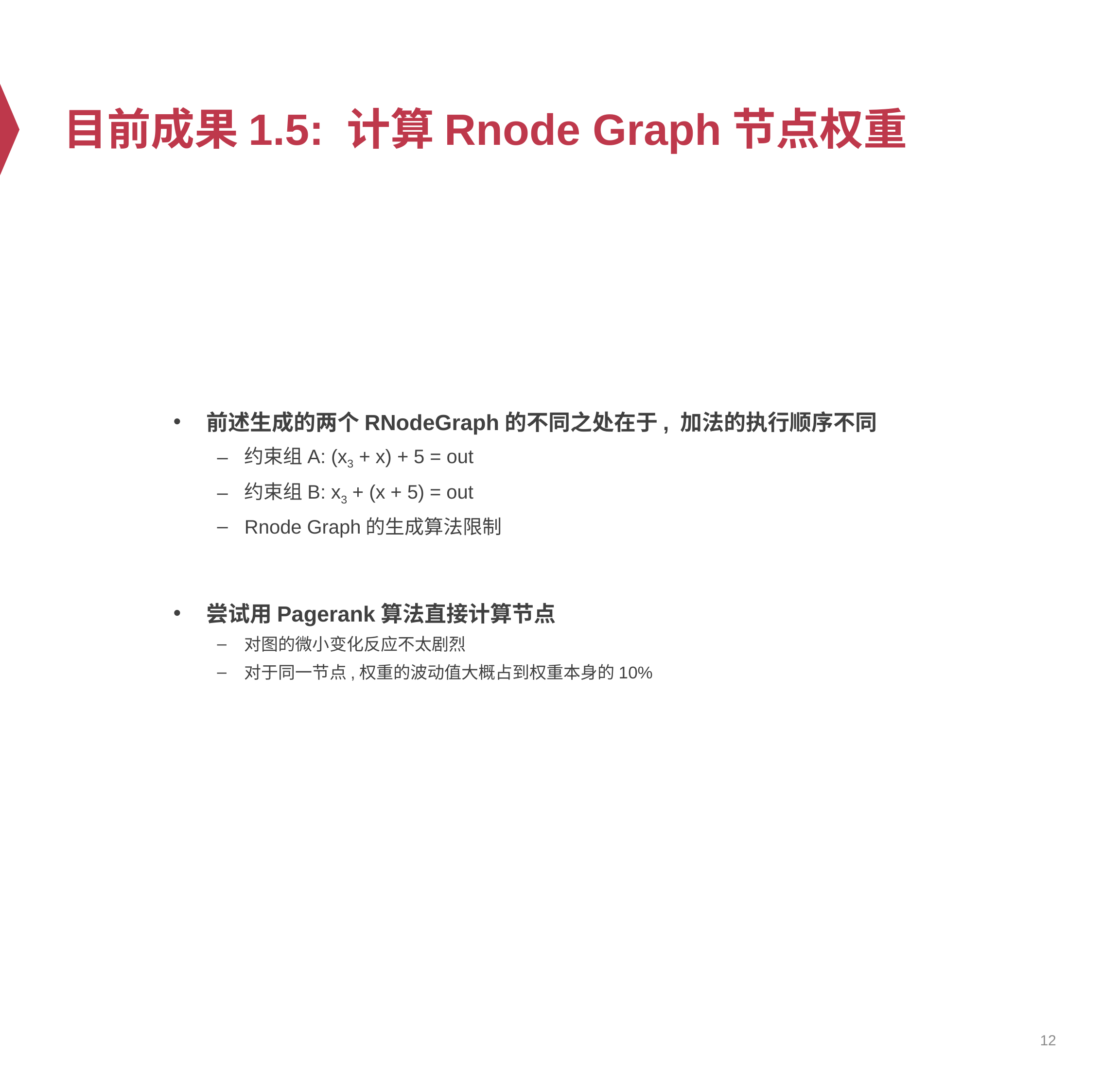

# 目前成果1.5: 计算Rnode Graph节点权重
前述生成的两个RNodeGraph的不同之处在于, 加法的执行顺序不同
约束组A: (x3 + x) + 5 = out
约束组B: x3 + (x + 5) = out
Rnode Graph的生成算法限制

尝试用Pagerank算法直接计算节点
对图的微小变化反应不太剧烈
对于同一节点,权重的波动值大概占到权重本身的10%
12